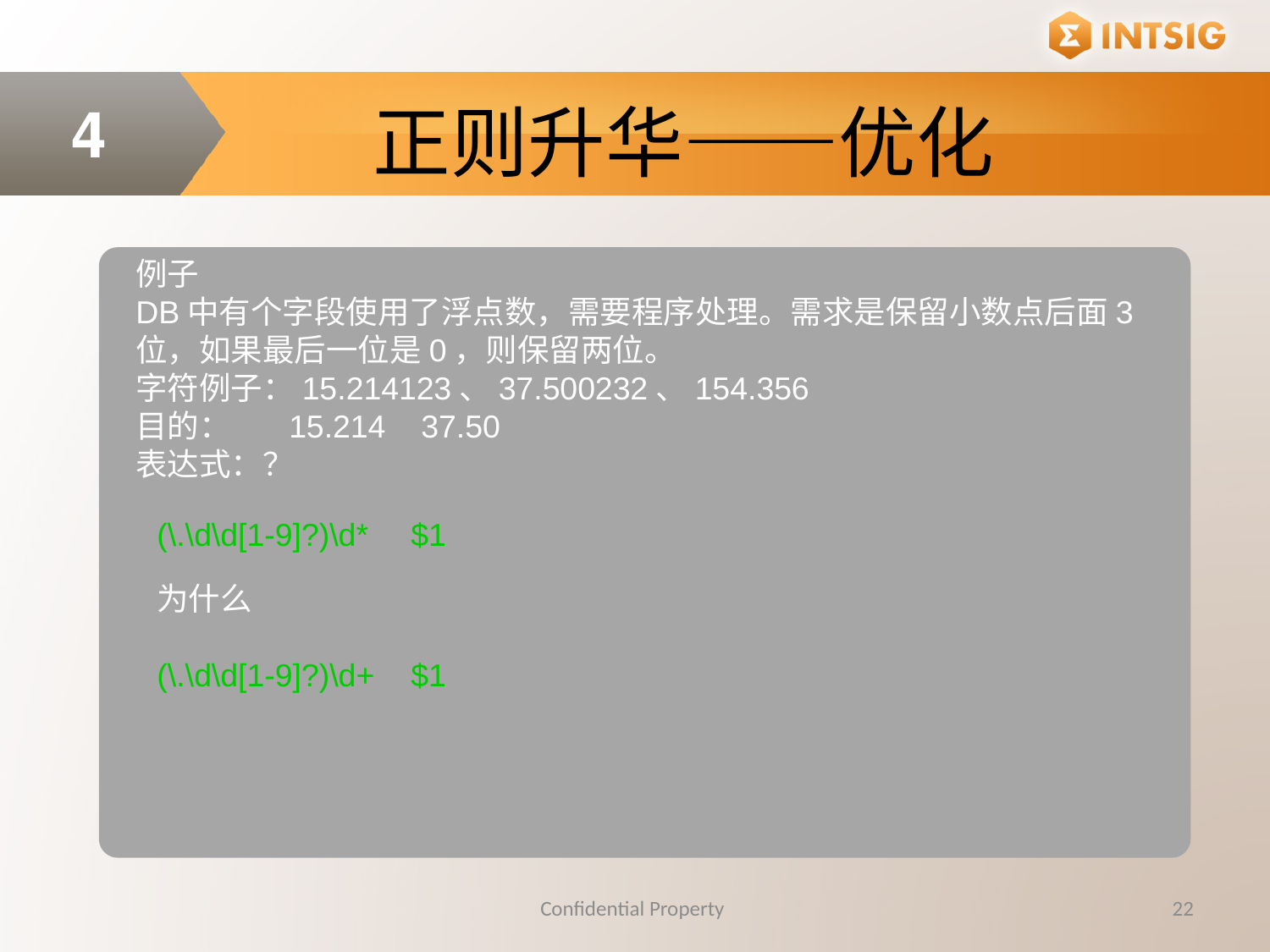

正则升华——优化
4

例子
DB中有个字段使用了浮点数，需要程序处理。需求是保留小数点后面3位，如果最后一位是0，则保留两位。
字符例子：15.214123、37.500232、154.356
目的：       15.214    37.50
表达式：？

(\.\d\d[1-9]?)\d*	$1

为什么

(\.\d\d[1-9]?)\d+	$1

Confidential Property
22